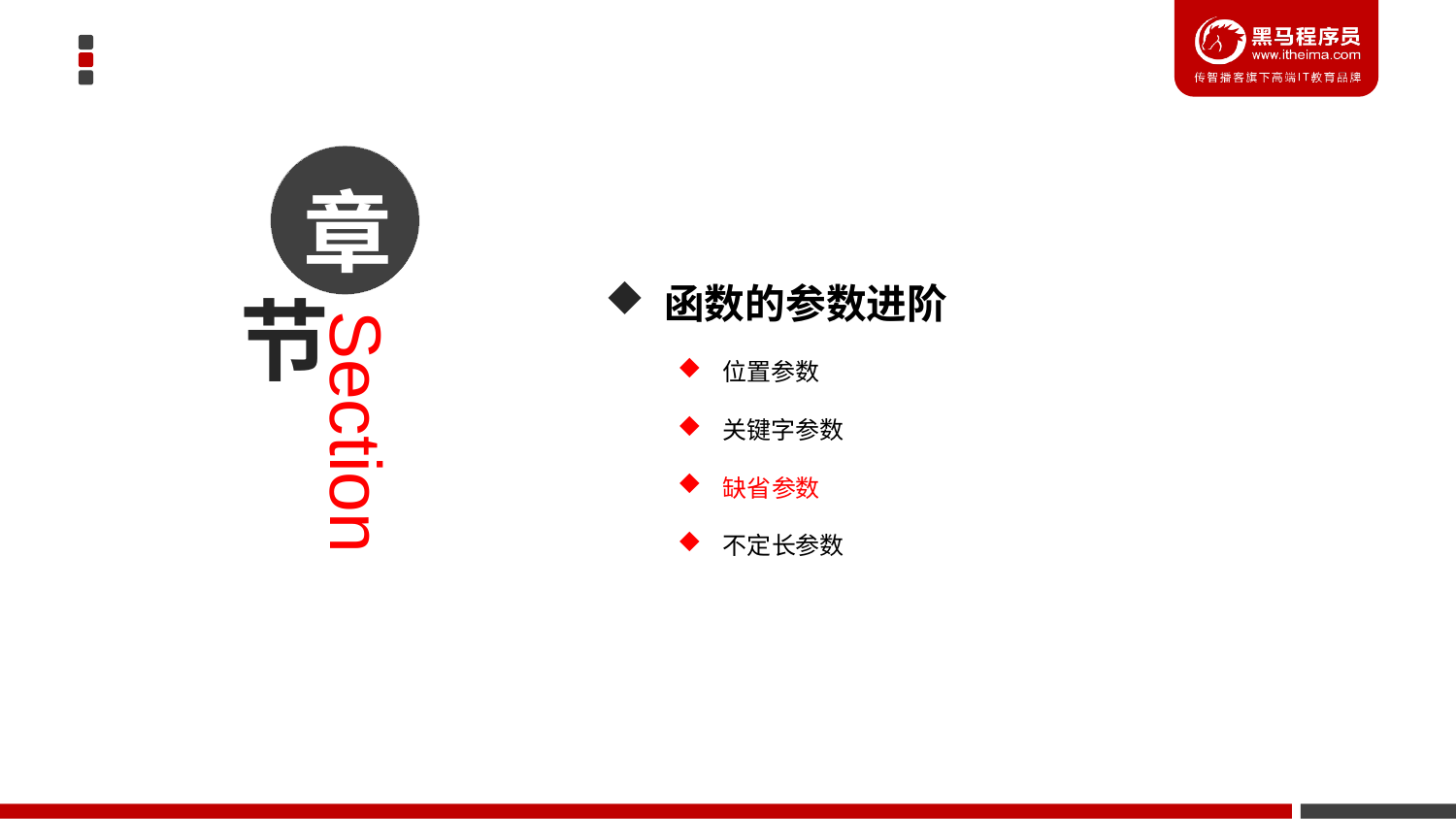

章
 函数的参数进阶
位置参数
关键字参数
缺省参数
不定长参数

节
Section